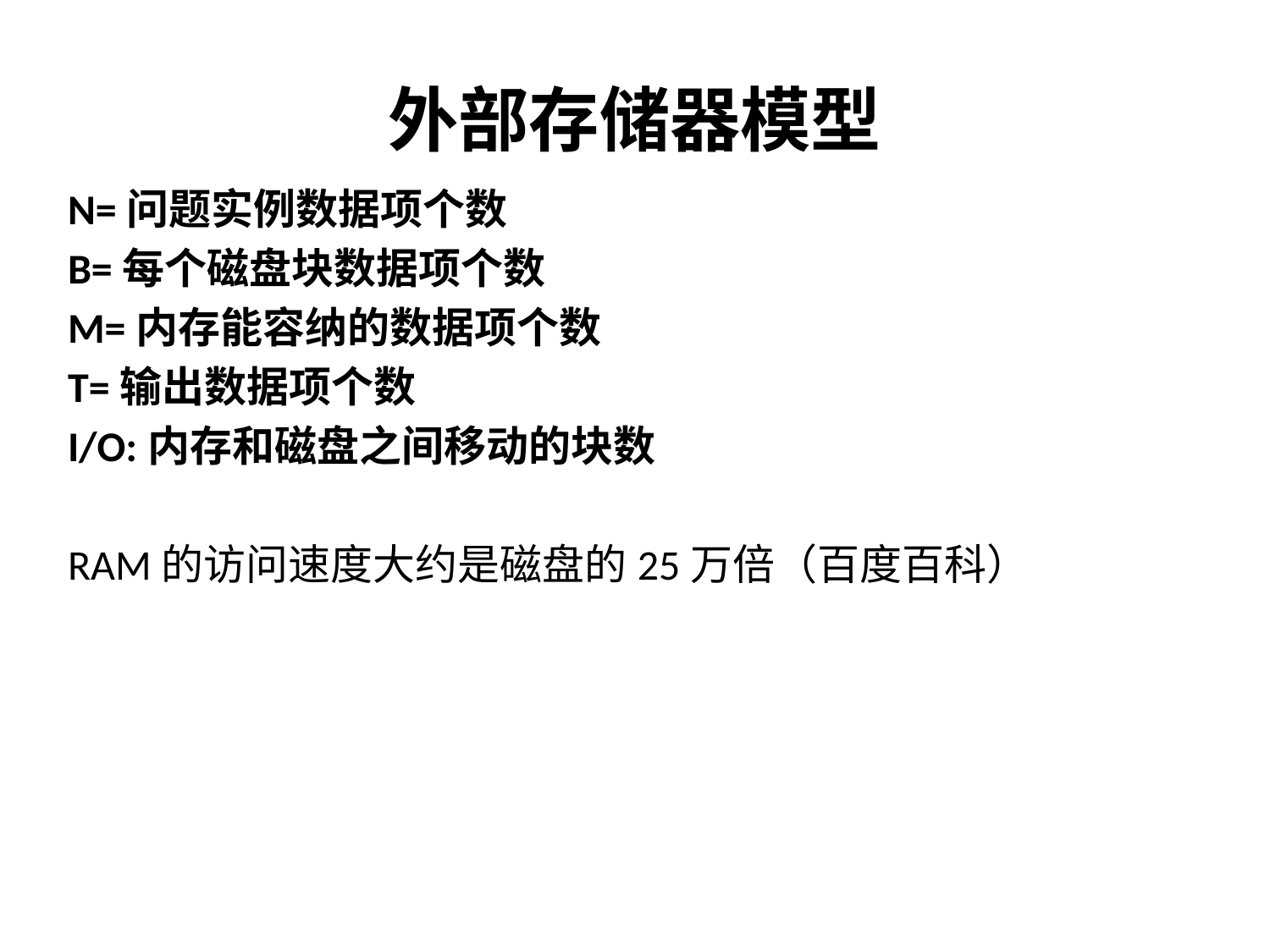

# 外部存储器模型
N=问题实例数据项个数
B=每个磁盘块数据项个数
M=内存能容纳的数据项个数
T=输出数据项个数
I/O:内存和磁盘之间移动的块数

RAM的访问速度大约是磁盘的25万倍（百度百科）